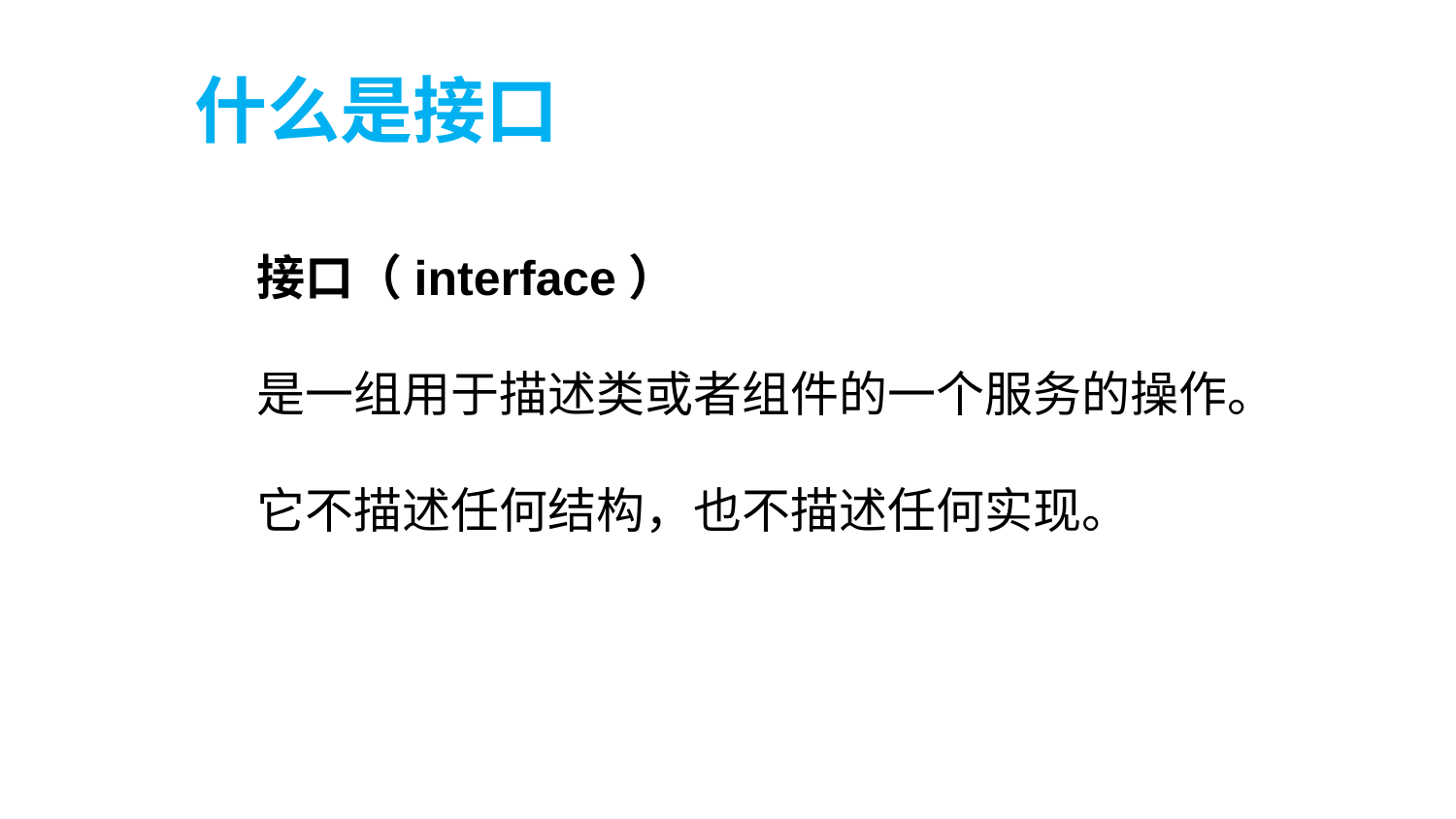

什么是接口
接口（interface）

是一组用于描述类或者组件的一个服务的操作。

它不描述任何结构，也不描述任何实现。